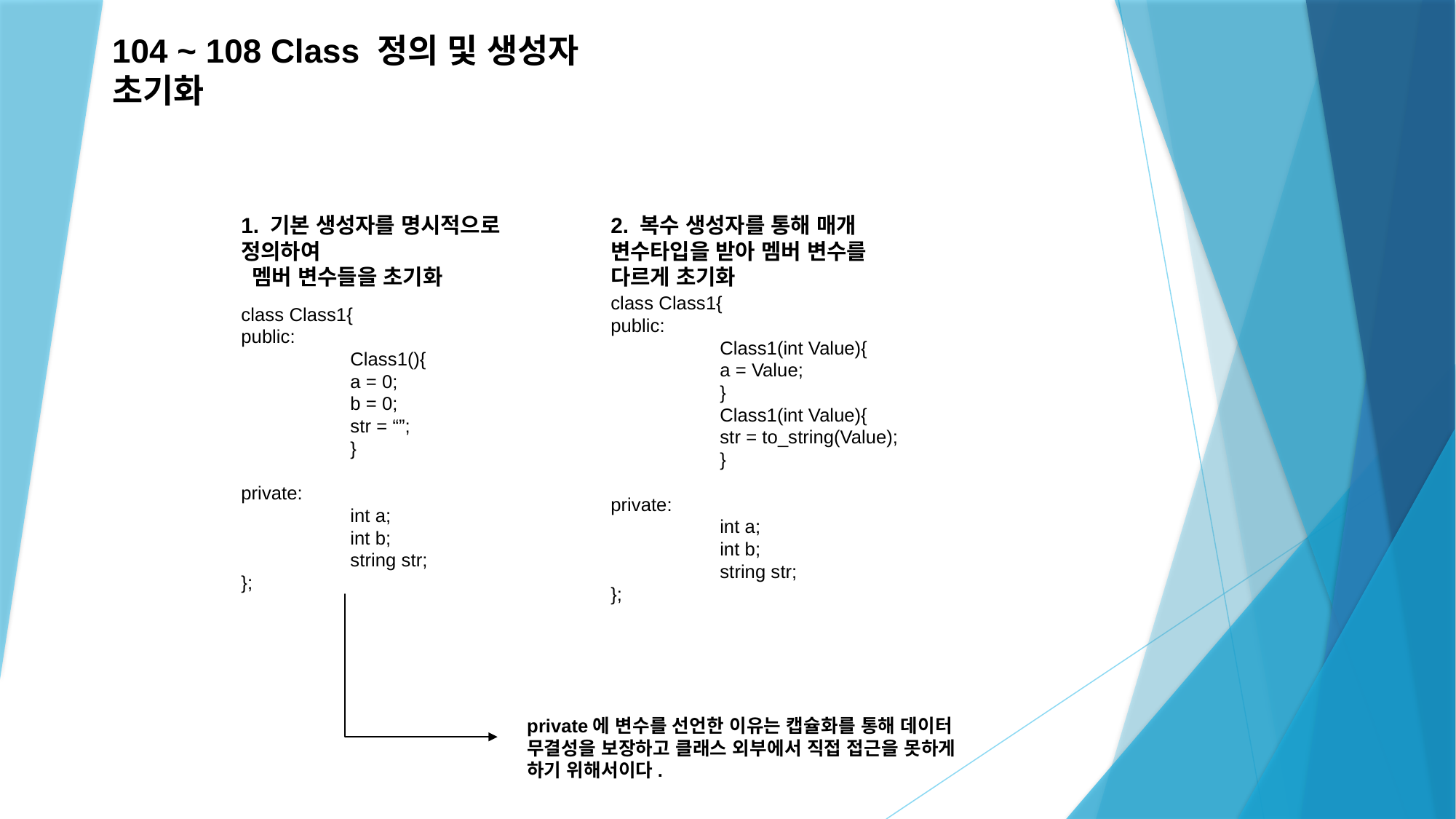

104 ~ 108 Class 정의 및 생성자 초기화
1. 기본 생성자를 명시적으로 정의하여
 멤버 변수들을 초기화
2. 복수 생성자를 통해 매개 변수타입을 받아 멤버 변수를 다르게 초기화
class Class1{
public:
	Class1(){
	a = 0;
	b = 0;
	str = “”;
	}

private:
	int a;
	int b;
	string str;
};

class Class1{
public:
	Class1(int Value){
	a = Value;
	}
	Class1(int Value){
	str = to_string(Value);
	}

private:
	int a;
	int b;
	string str;
};

private에 변수를 선언한 이유는 캡슐화를 통해 데이터 무결성을 보장하고 클래스 외부에서 직접 접근을 못하게 하기 위해서이다.